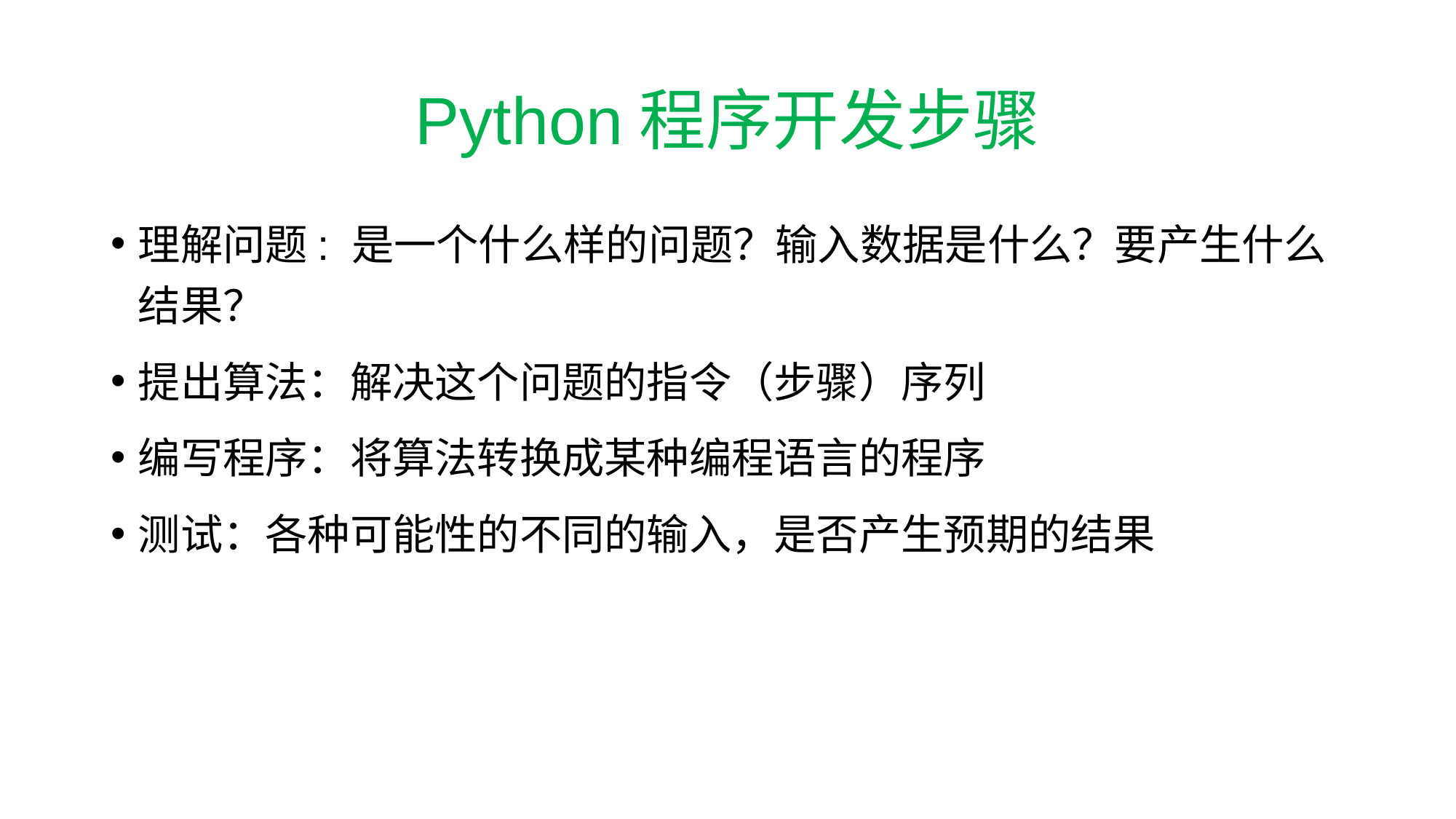

# Python程序开发步骤
理解问题: 是一个什么样的问题？输入数据是什么？要产生什么结果？
提出算法：解决这个问题的指令（步骤）序列
编写程序：将算法转换成某种编程语言的程序
测试：各种可能性的不同的输入，是否产生预期的结果